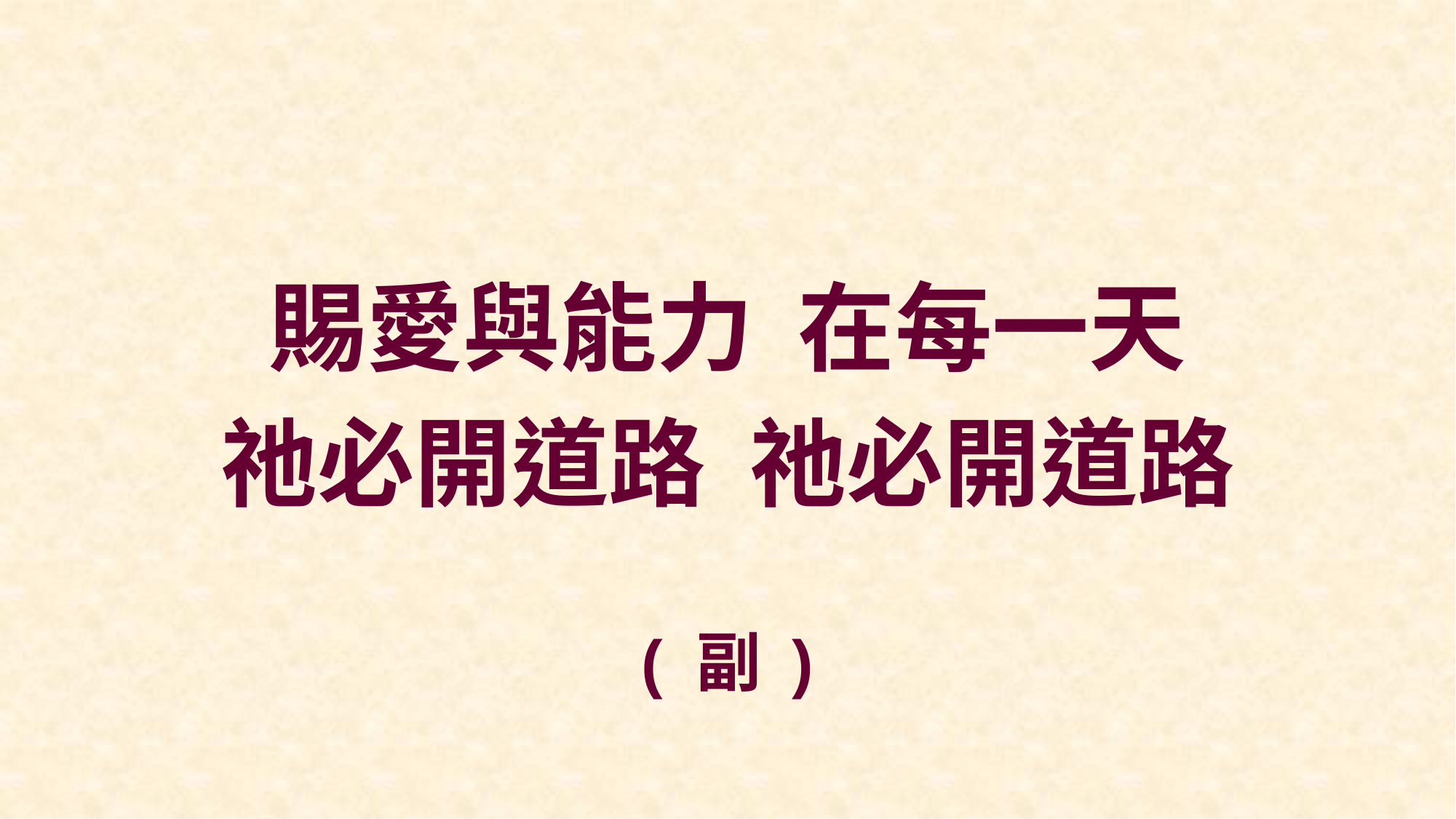

賜愛與能力  在每一天
祂必開道路  祂必開道路
( 副 )